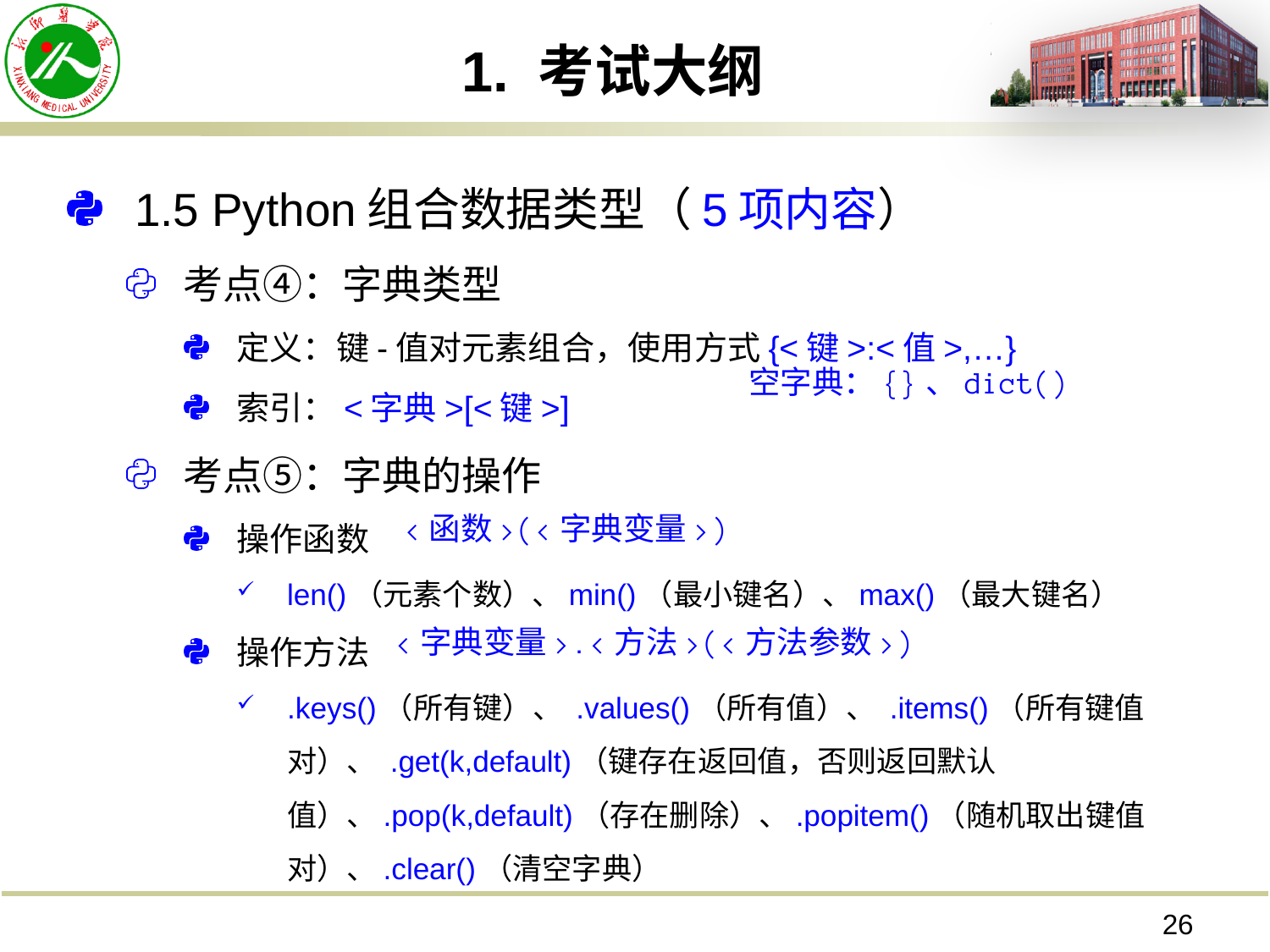

# 1. 考试大纲
1.5 Python组合数据类型（5项内容）
考点④：字典类型
定义：键-值对元素组合，使用方式{<键>:<值>,…}
索引：<字典>[<键>]
考点⑤：字典的操作
操作函数
len()（元素个数）、min()（最小键名）、max()（最大键名）
操作方法
.keys()（所有键）、 .values()（所有值）、 .items()（所有键值对）、 .get(k,default)（键存在返回值，否则返回默认值）、.pop(k,default)（存在删除）、.popitem()（随机取出键值对）、.clear()（清空字典）
空字典：{}、dict()
<函数>(<字典变量>)
<字典变量>.<方法>(<方法参数>)
26